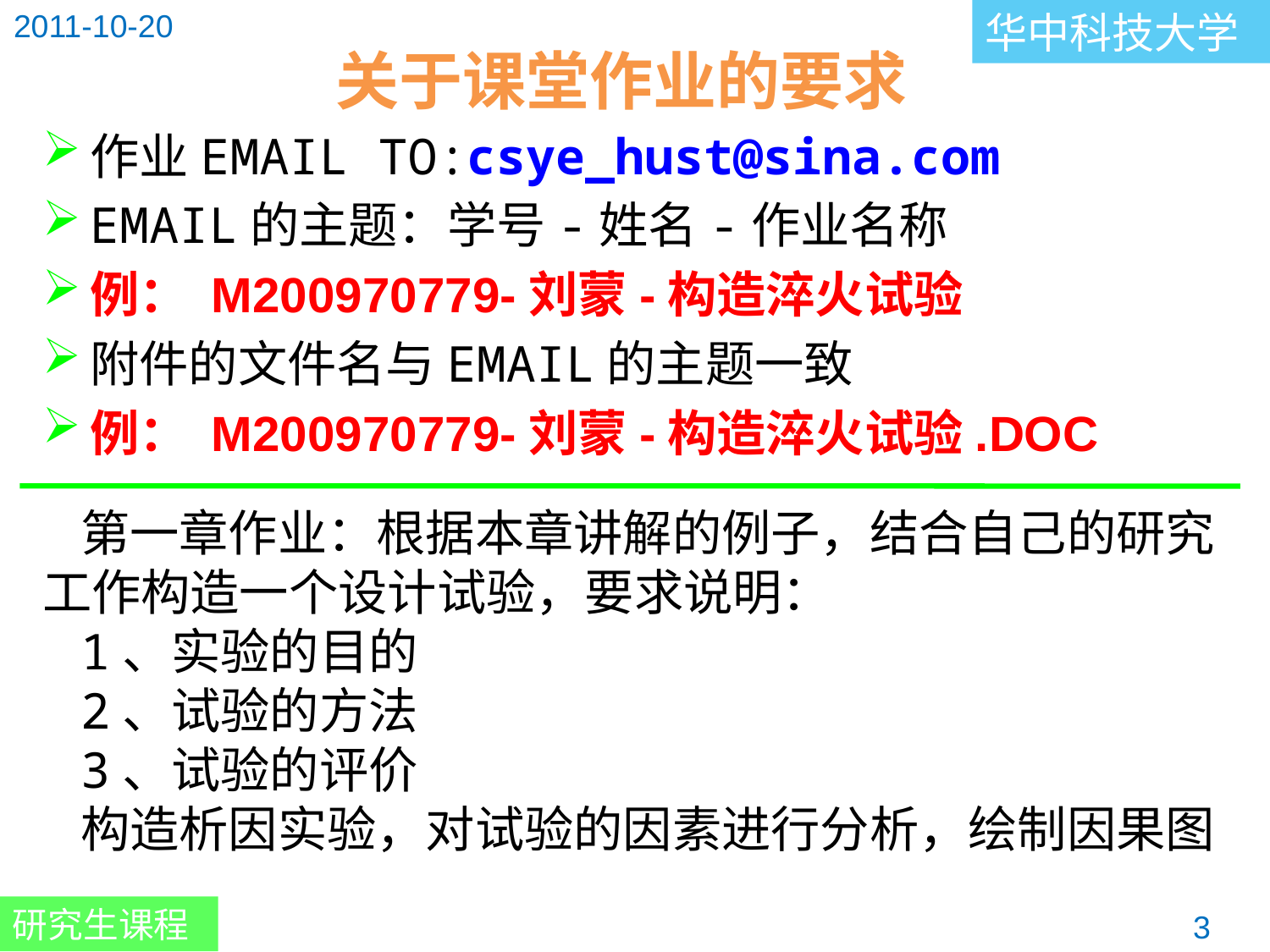

关于课堂作业的要求
作业EMAIL TO:csye_hust@sina.com
EMAIL的主题：学号-姓名-作业名称
例： M200970779-刘蒙-构造淬火试验
附件的文件名与EMAIL的主题一致
例： M200970779-刘蒙-构造淬火试验.DOC

第一章作业：根据本章讲解的例子，结合自己的研究工作构造一个设计试验，要求说明：
1、实验的目的
2、试验的方法
3、试验的评价
构造析因实验，对试验的因素进行分析，绘制因果图